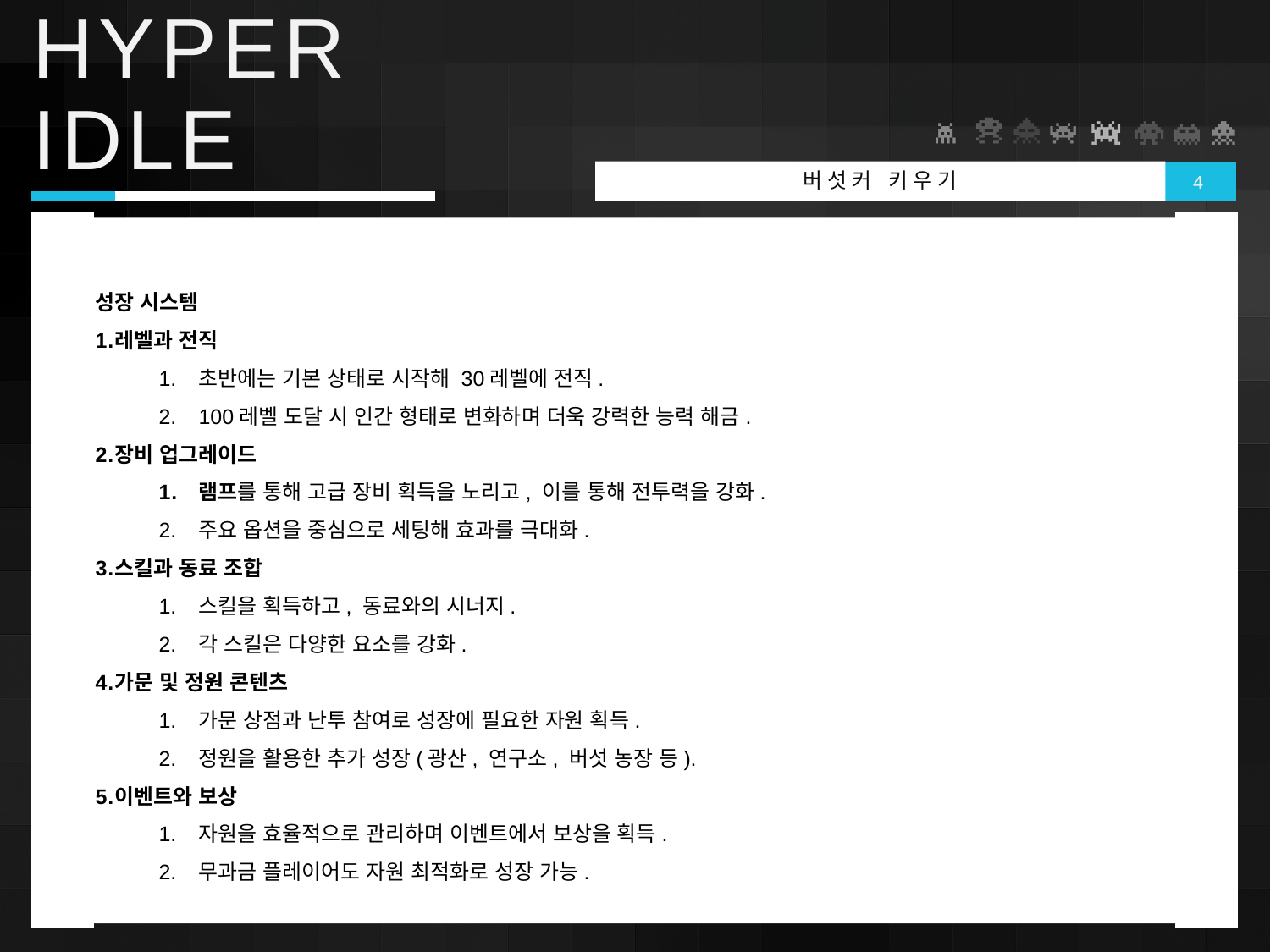

# HYPER IDLE
버섯커 키우기
4

성장 시스템
레벨과 전직
초반에는 기본 상태로 시작해 30레벨에 전직.
100레벨 도달 시 인간 형태로 변화하며 더욱 강력한 능력 해금.
장비 업그레이드
램프를 통해 고급 장비 획득을 노리고, 이를 통해 전투력을 강화.
주요 옵션을 중심으로 세팅해 효과를 극대화.
스킬과 동료 조합
스킬을 획득하고, 동료와의 시너지.
각 스킬은 다양한 요소를 강화.
가문 및 정원 콘텐츠
가문 상점과 난투 참여로 성장에 필요한 자원 획득.
정원을 활용한 추가 성장(광산, 연구소, 버섯 농장 등).
이벤트와 보상
자원을 효율적으로 관리하며 이벤트에서 보상을 획득.
무과금 플레이어도 자원 최적화로 성장 가능.